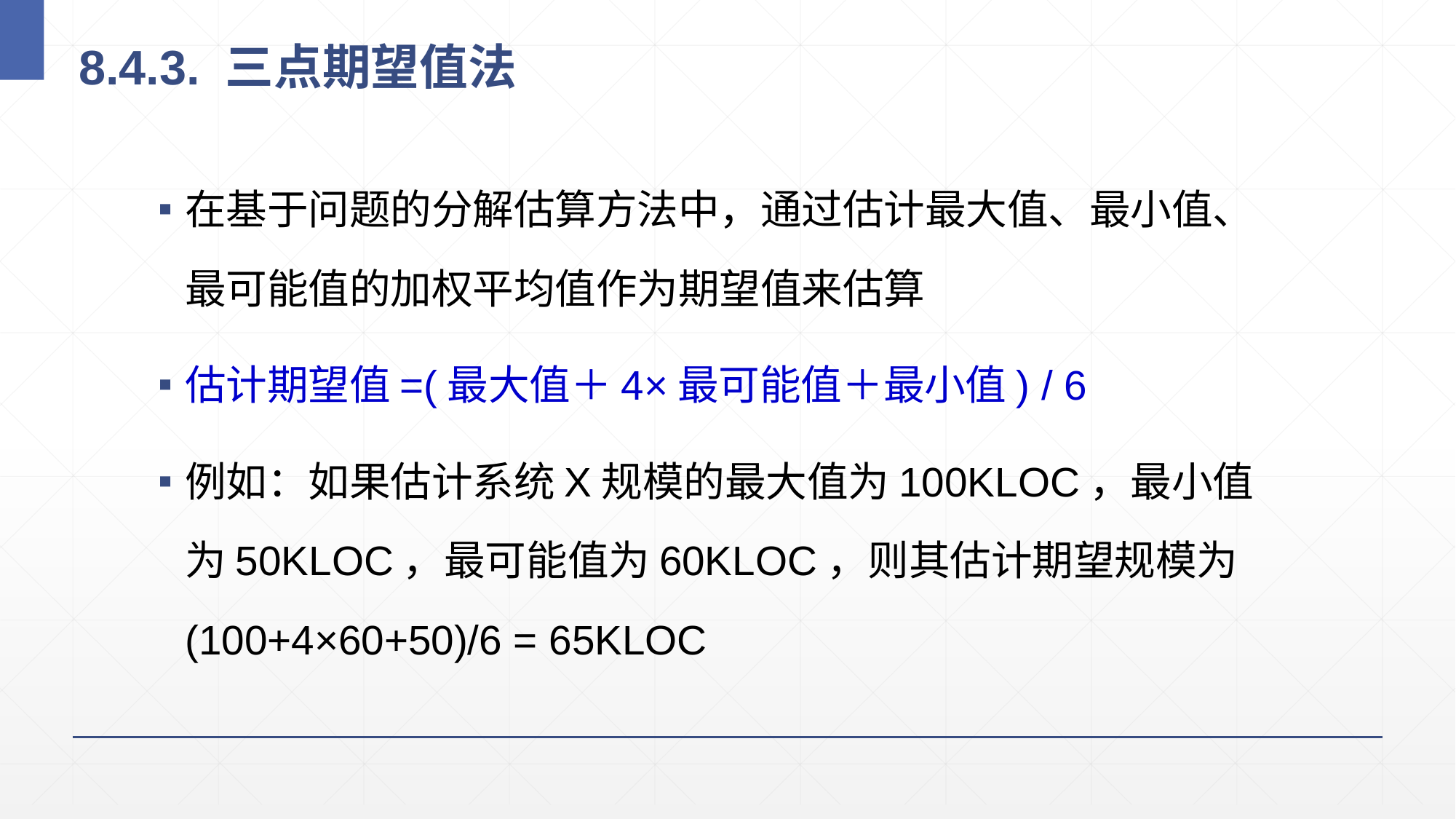

# 8.4.3. 三点期望值法
在基于问题的分解估算方法中，通过估计最大值、最小值、最可能值的加权平均值作为期望值来估算
估计期望值=(最大值＋4×最可能值＋最小值) / 6
例如：如果估计系统X规模的最大值为100KLOC，最小值为50KLOC，最可能值为60KLOC，则其估计期望规模为(100+4×60+50)/6 = 65KLOC